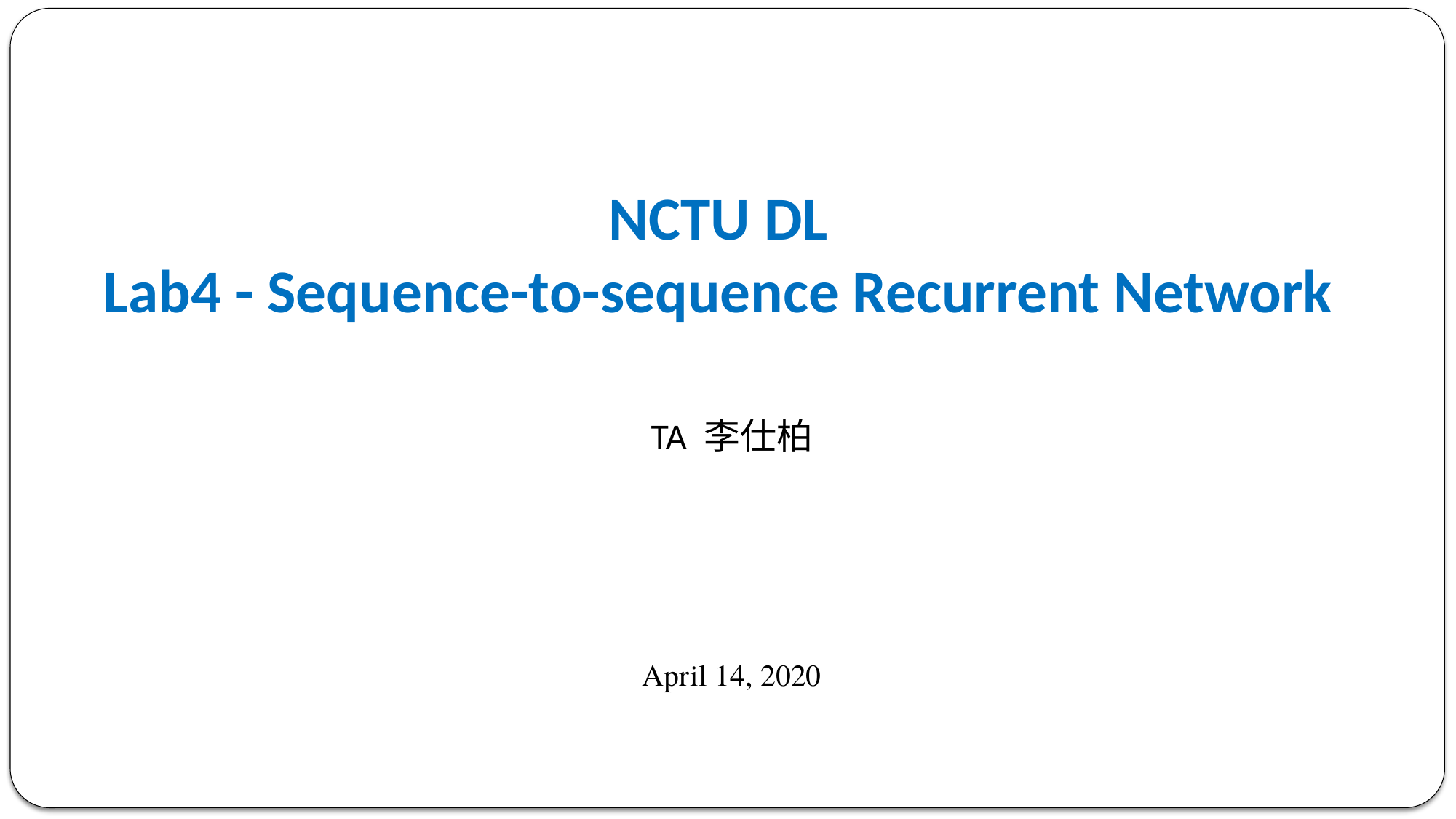

# NCTU DL Lab4 - Sequence-to-sequence Recurrent Network
TA 李仕柏
April 14, 2020